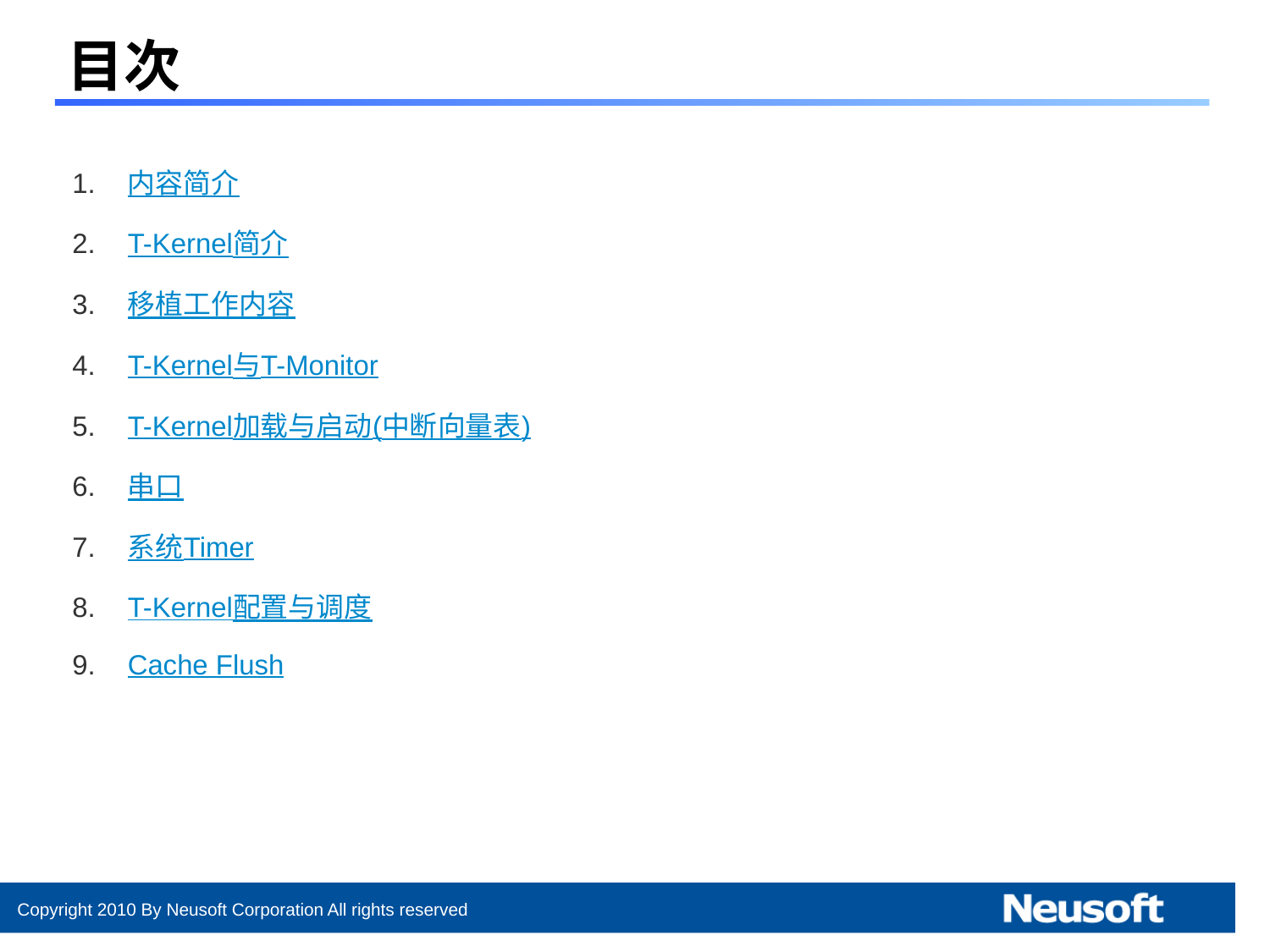

# 目次
内容简介
T-Kernel简介
移植工作内容
T-Kernel与T-Monitor
T-Kernel加载与启动(中断向量表)
串口
系统Timer
T-Kernel配置与调度
Cache Flush